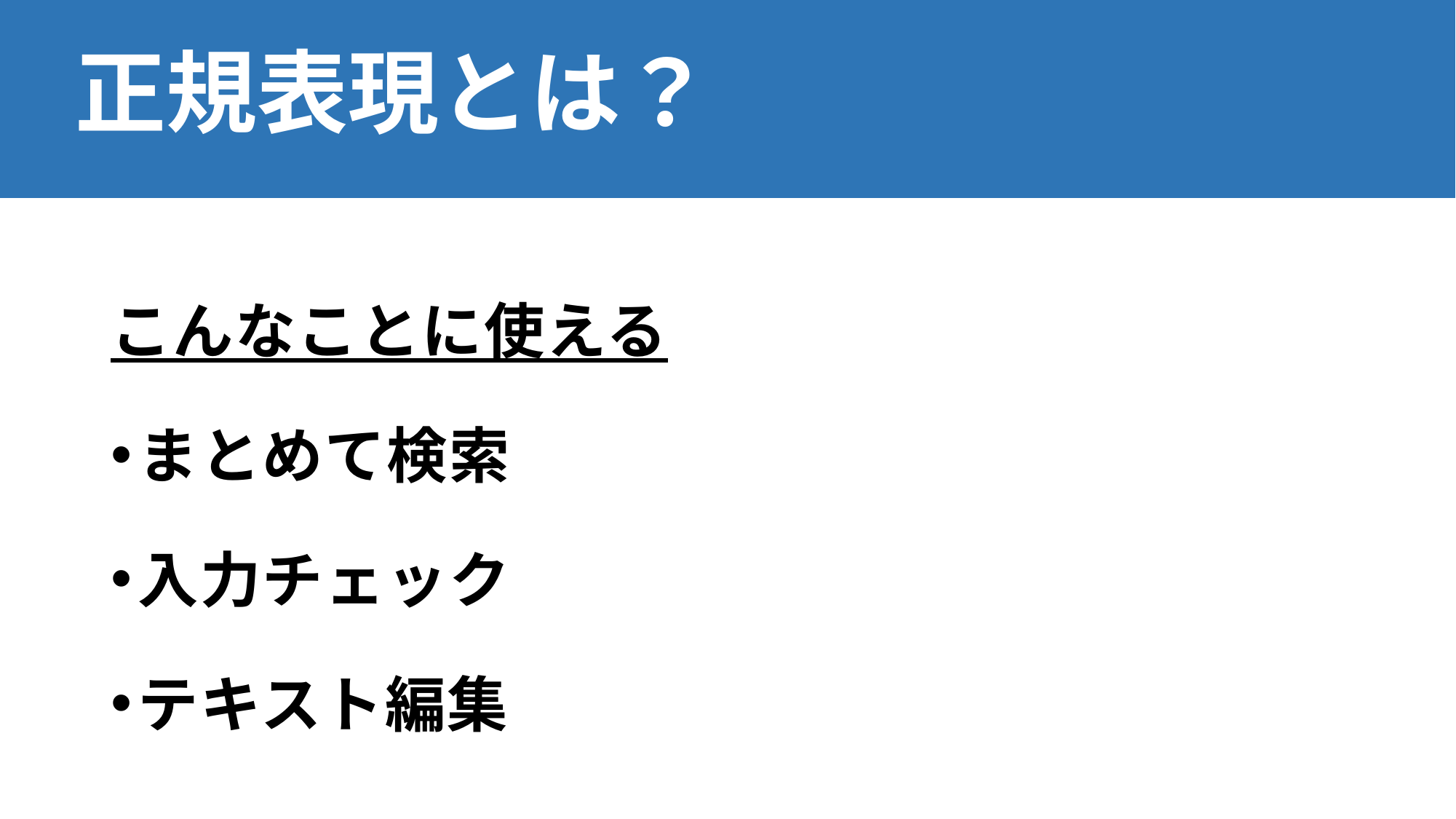

# 正規表現とは？
こんなことに使える
まとめて検索
入力チェック
テキスト編集